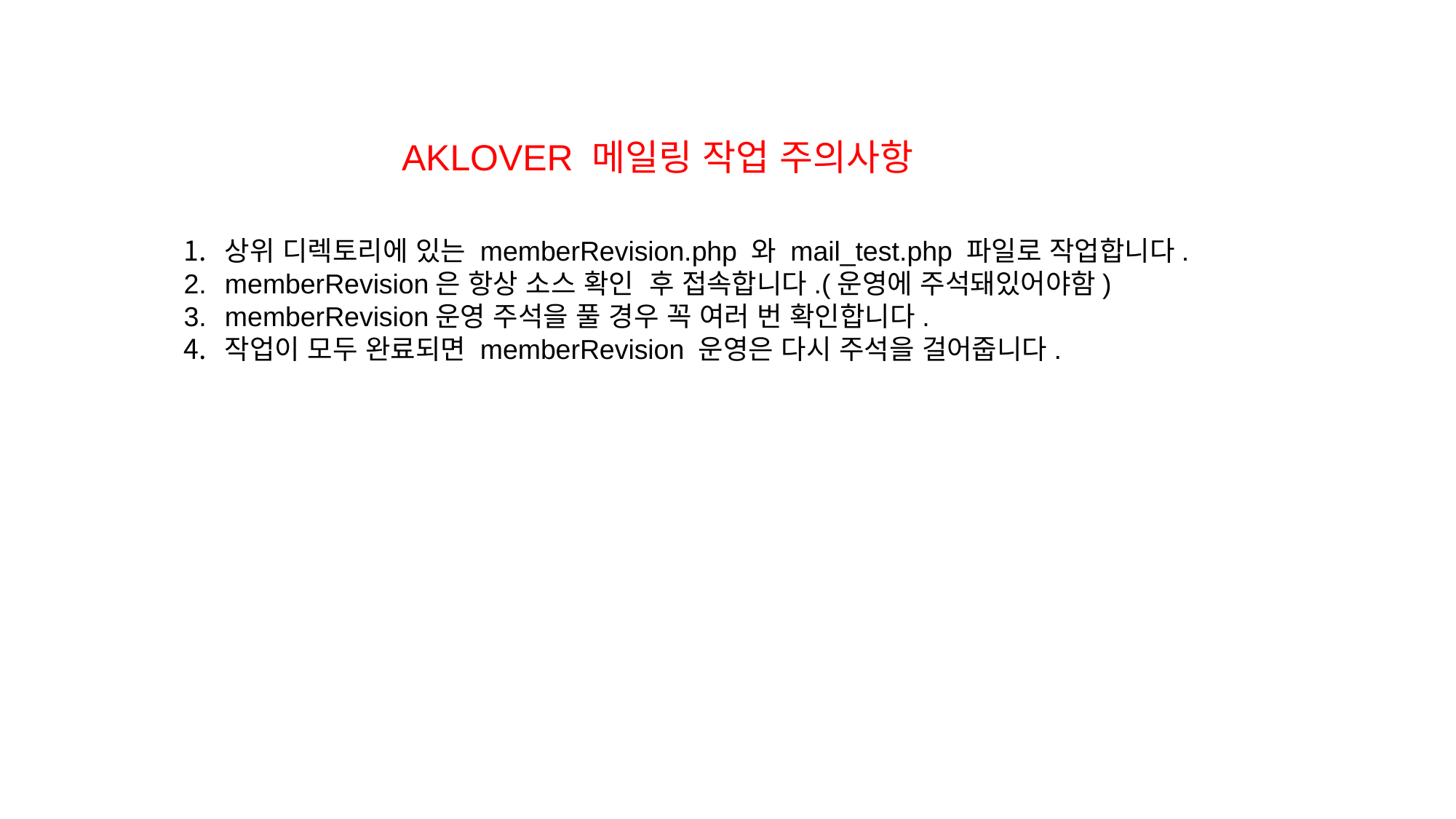

AKLOVER 메일링 작업 주의사항
상위 디렉토리에 있는 memberRevision.php 와 mail_test.php 파일로 작업합니다.
memberRevision은 항상 소스 확인  후 접속합니다.(운영에 주석돼있어야함)
memberRevision운영 주석을 풀 경우 꼭 여러 번 확인합니다.
작업이 모두 완료되면 memberRevision 운영은 다시 주석을 걸어줍니다.